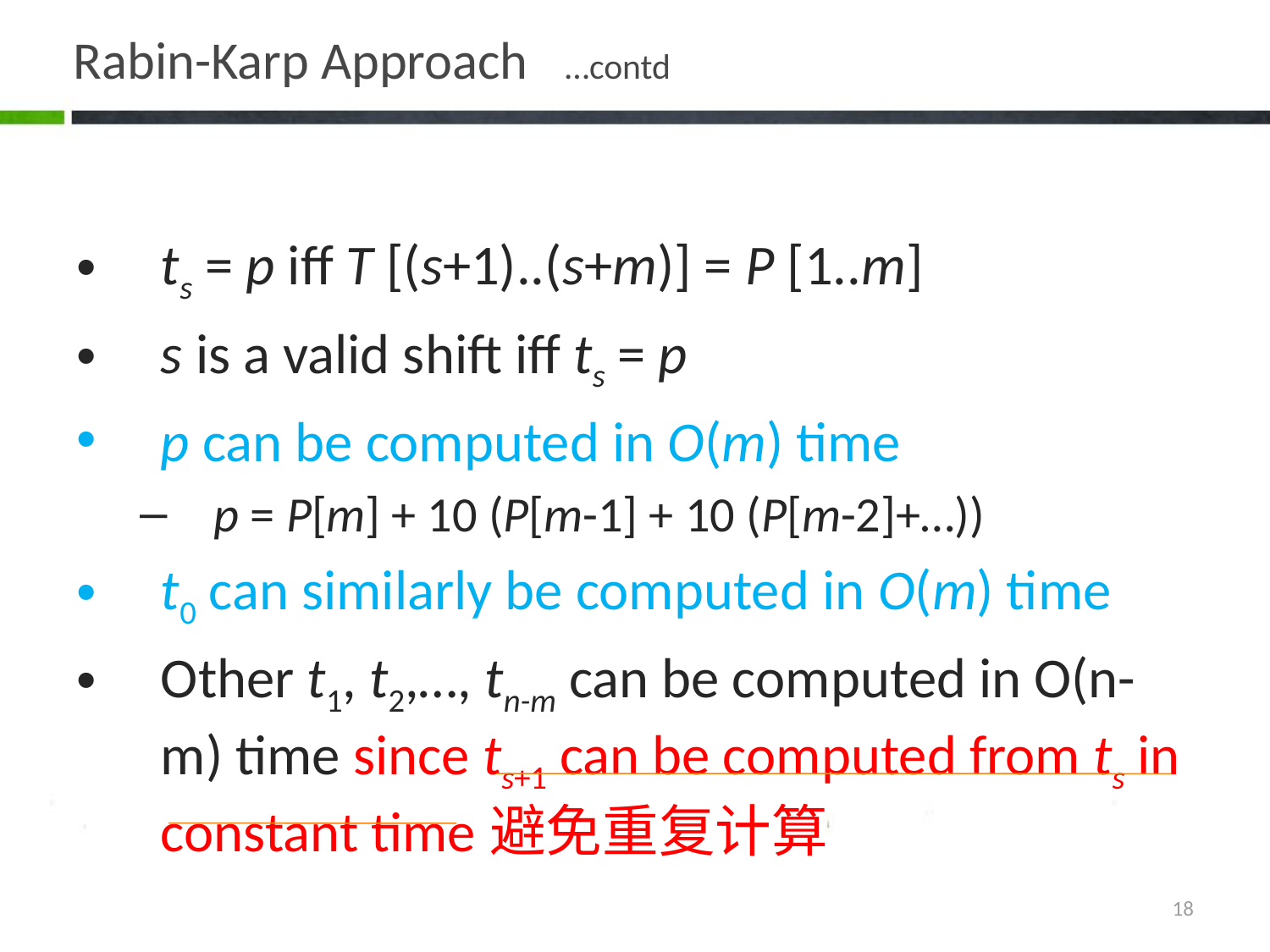

# Rabin-Karp Approach   …contd
ts = p iff T [(s+1)..(s+m)] = P [1..m]
s is a valid shift iff ts = p
p can be computed in O(m) time
p = P[m] + 10 (P[m-1] + 10 (P[m-2]+…))
t0 can similarly be computed in O(m) time
Other t1, t2,…, tn-m can be computed in O(n-m) time since ts+1 can be computed from ts in constant time避免重复计算
18